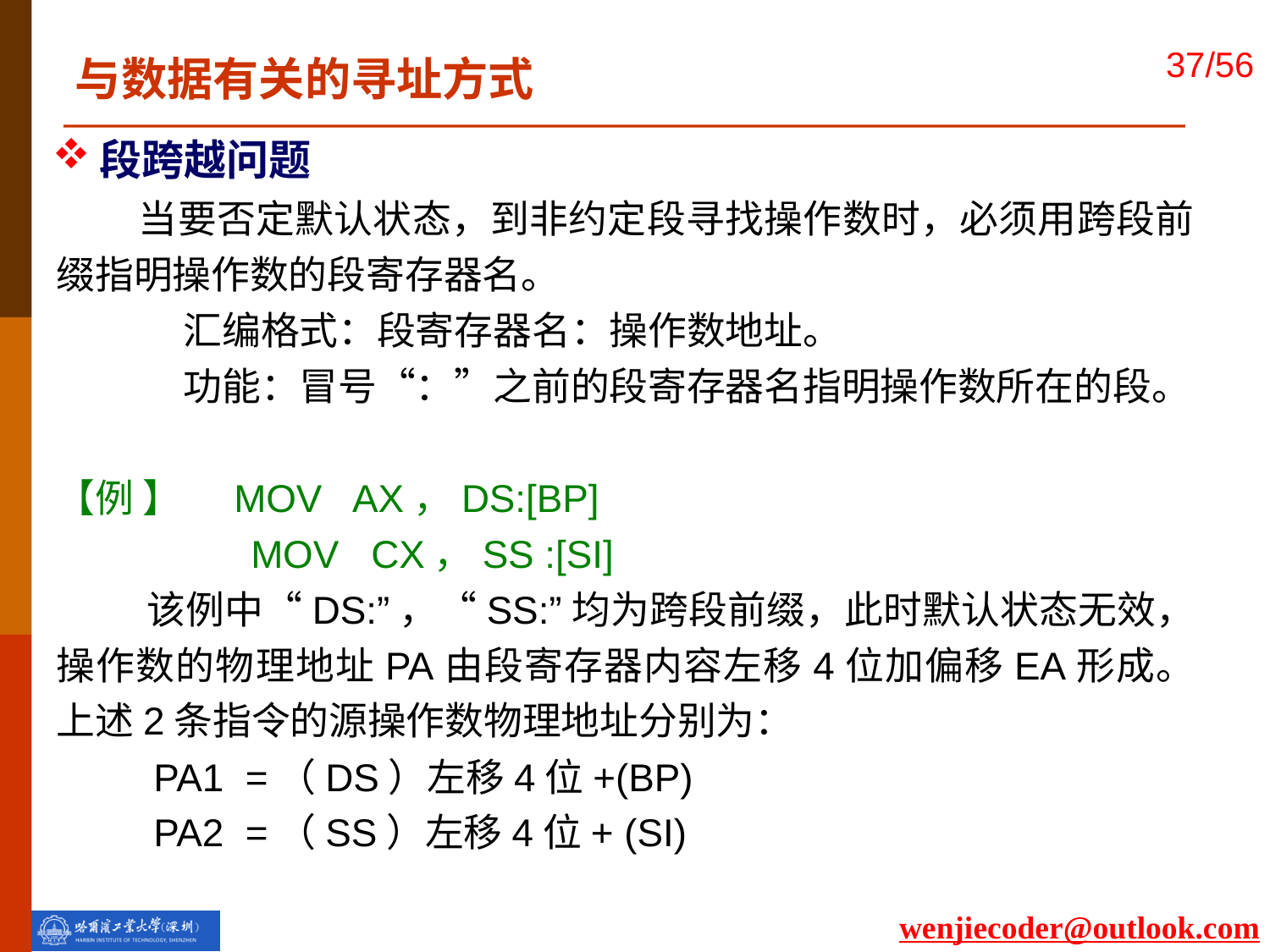

与数据有关的寻址方式
段跨越问题
        当要否定默认状态，到非约定段寻找操作数时，必须用跨段前缀指明操作数的段寄存器名。
	汇编格式：段寄存器名：操作数地址。
	功能：冒号“：”之前的段寄存器名指明操作数所在的段。

【例 】     MOV   AX，DS:[BP]
                  MOV   CX，SS :[SI]
         该例中“DS:”，“SS:”均为跨段前缀，此时默认状态无效，操作数的物理地址PA由段寄存器内容左移4位加偏移EA形成。上述2条指令的源操作数物理地址分别为：
         PA1  =（DS）左移4位+(BP)
         PA2  =（SS）左移4位+ (SI)